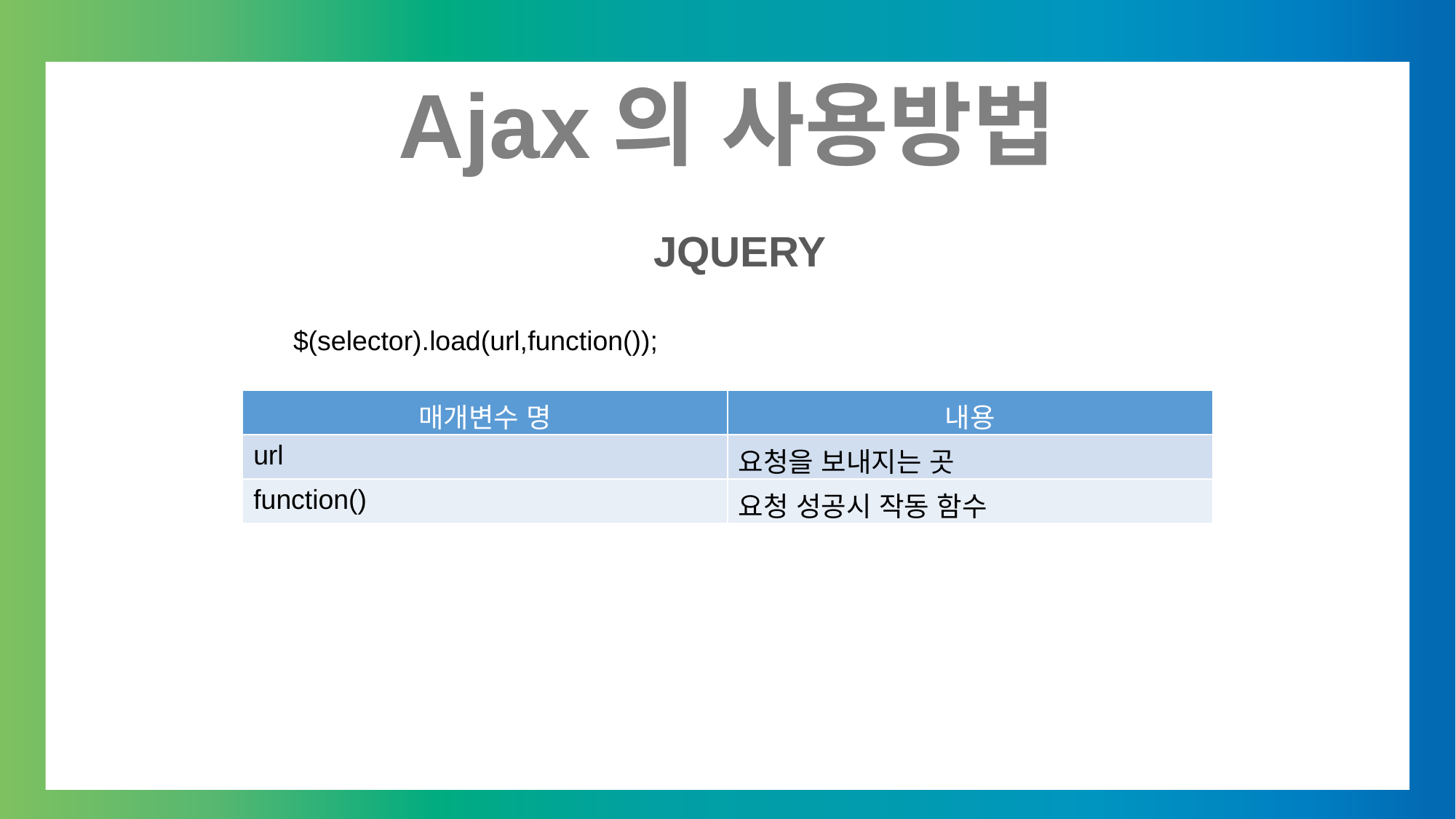

$.ajax(url [,settings]);
Ajax의 사용방법
JQUERY
$(selector).load(url,function());
| 매개변수 명 | 내용 |
| --- | --- |
| url | 요청을 보내지는 곳 |
| function() | 요청 성공시 작동 함수 |